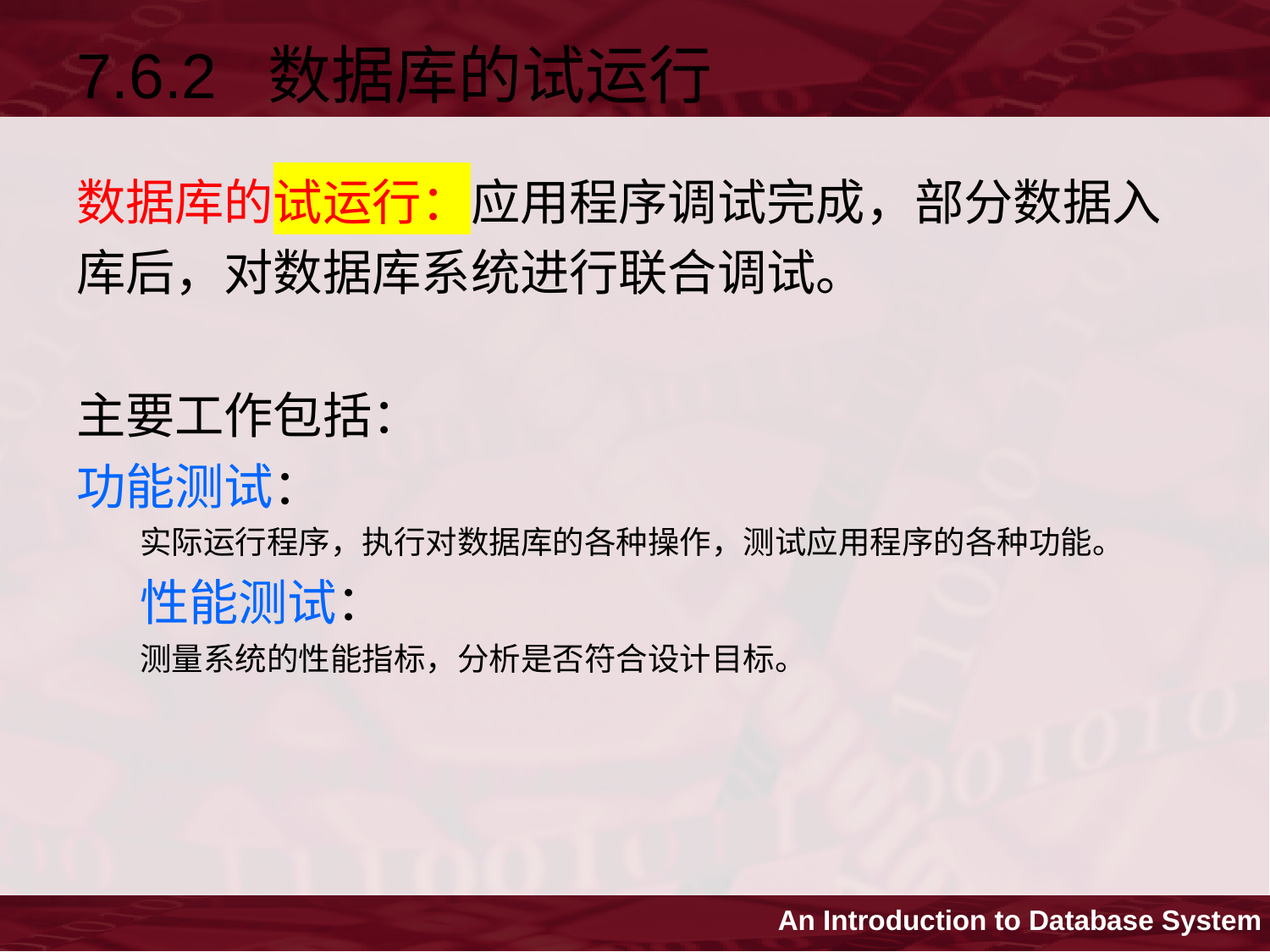

7.6.2  数据库的试运行
数据库的试运行：应用程序调试完成，部分数据入库后，对数据库系统进行联合调试。

主要工作包括：
功能测试：
实际运行程序，执行对数据库的各种操作，测试应用程序的各种功能。
性能测试：
测量系统的性能指标，分析是否符合设计目标。